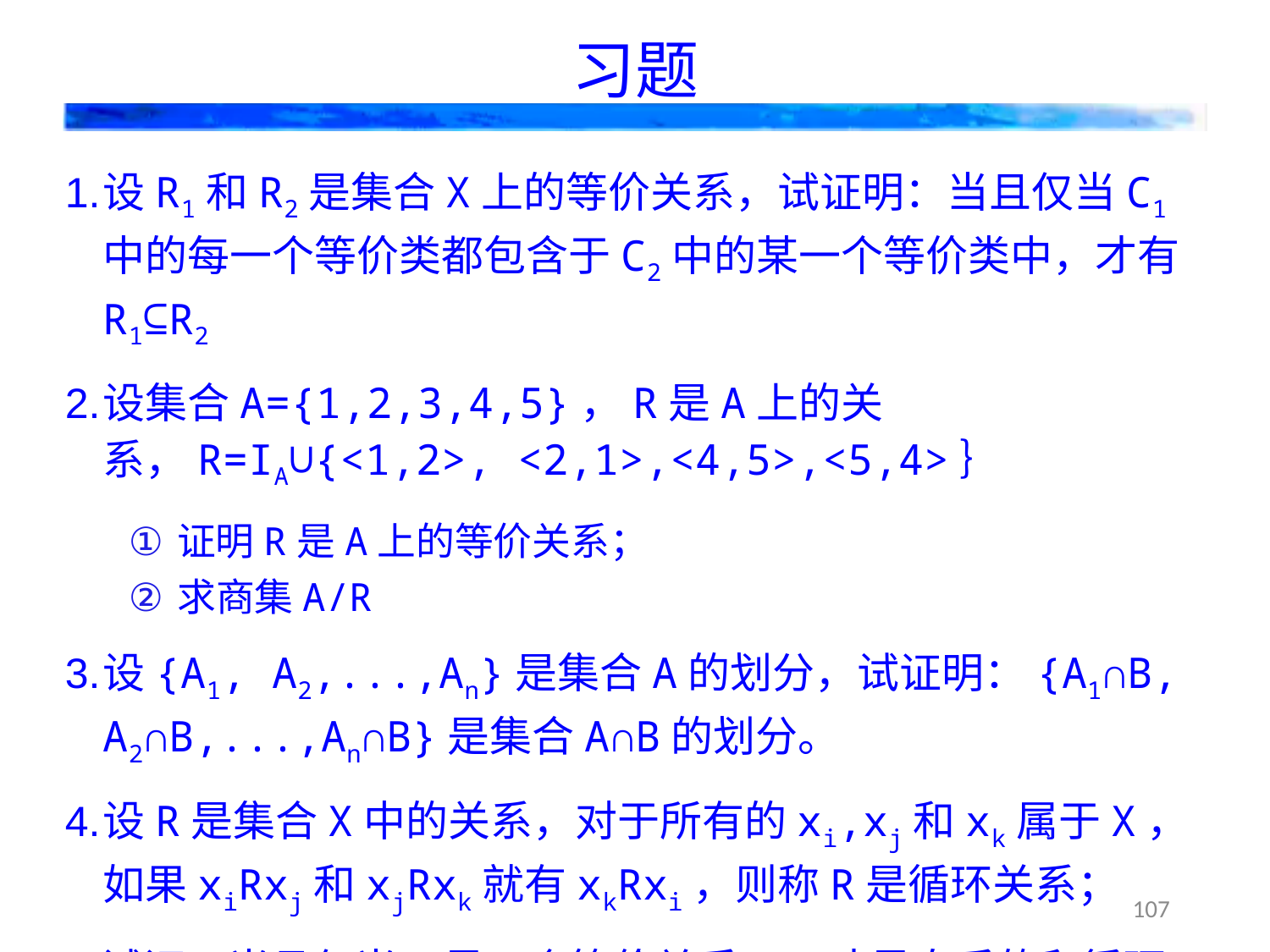

# 习题
设R1和R2是集合X上的等价关系，试证明：当且仅当C1中的每一个等价类都包含于C2中的某一个等价类中，才有R1⊆R2
设集合A={1,2,3,4,5}，R是A上的关系，R=IA∪{<1,2>, <2,1>,<4,5>,<5,4>｝
证明R是A上的等价关系；
求商集A/R
设{A1, A2,...,An}是集合A的划分，试证明：{A1∩B, A2∩B,...,An∩B}是集合A∩B的划分。
设R是集合X中的关系，对于所有的xi,xj和xk属于X，如果xiRxj和xjRxk就有xkRxi，则称R是循环关系；
试证：当且仅当R是一个等价关系，R才是自反的和循环的。
107